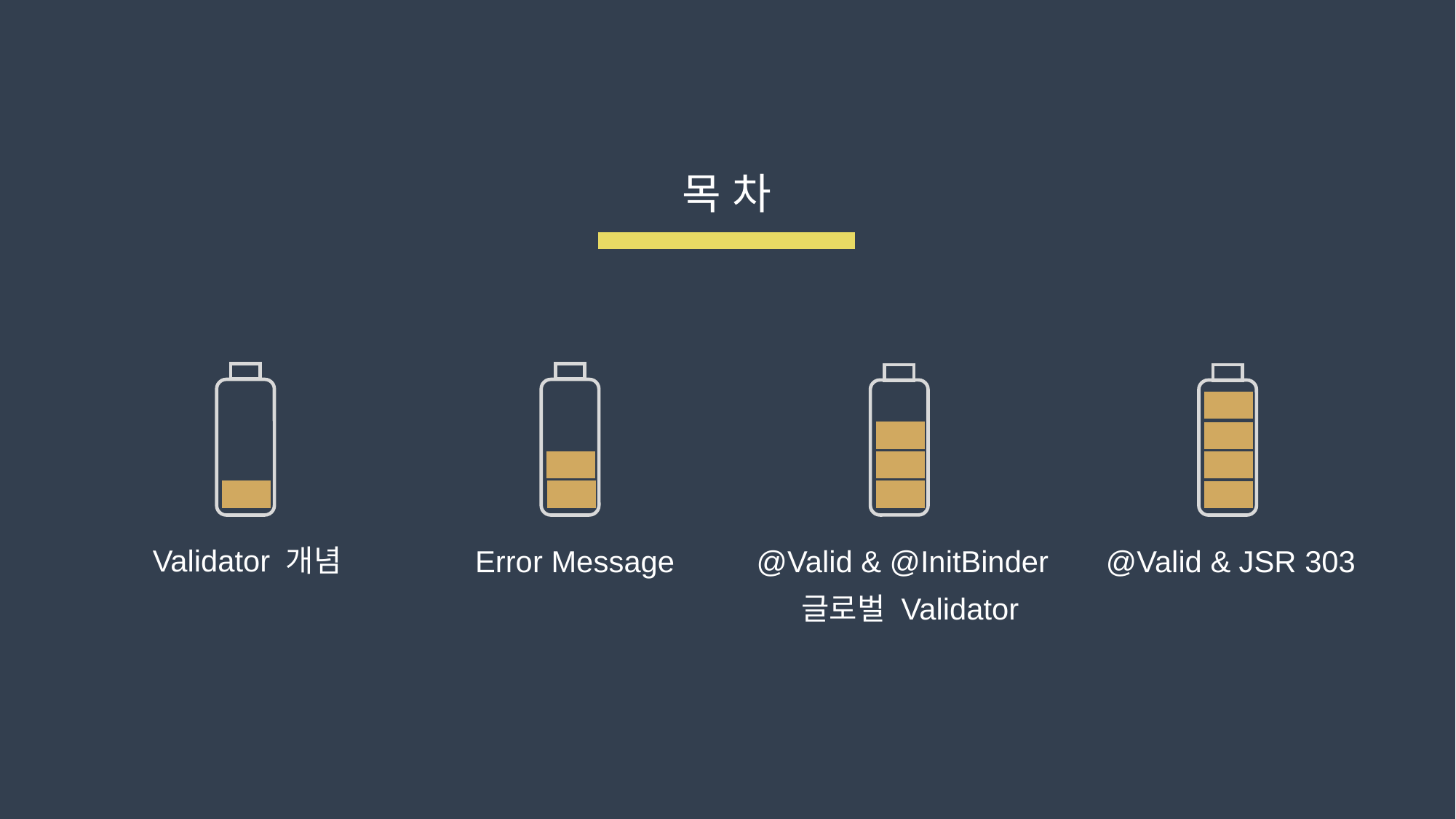

목 차

Validator 개념
Error Message
@Valid & @InitBinder
@Valid & JSR 303
글로벌 Validator